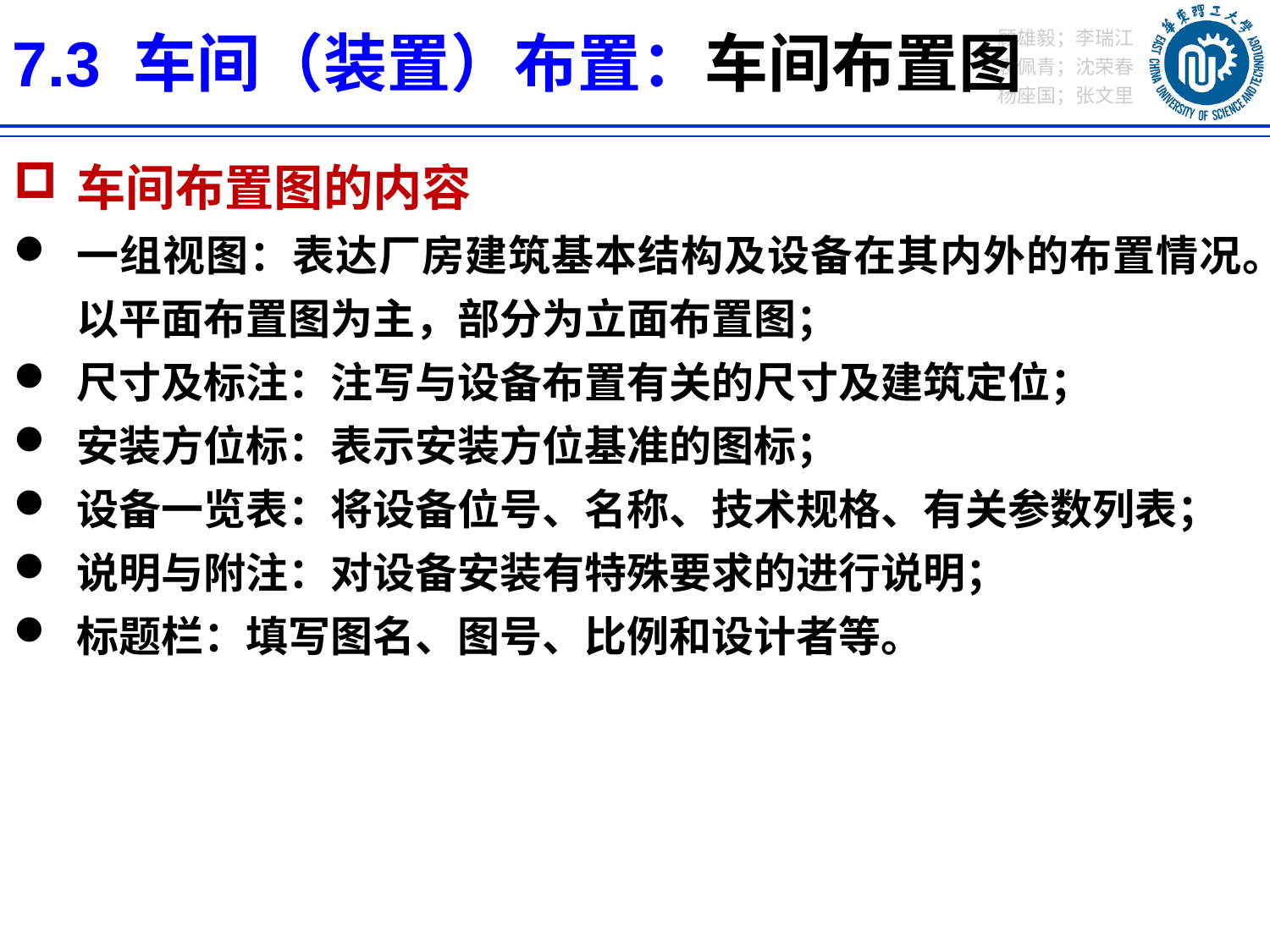

7.3 车间（装置）布置：车间布置图
车间布置图的内容
一组视图：表达厂房建筑基本结构及设备在其内外的布置情况。以平面布置图为主，部分为立面布置图；
尺寸及标注：注写与设备布置有关的尺寸及建筑定位；
安装方位标：表示安装方位基准的图标；
设备一览表：将设备位号、名称、技术规格、有关参数列表；
说明与附注：对设备安装有特殊要求的进行说明；
标题栏：填写图名、图号、比例和设计者等。